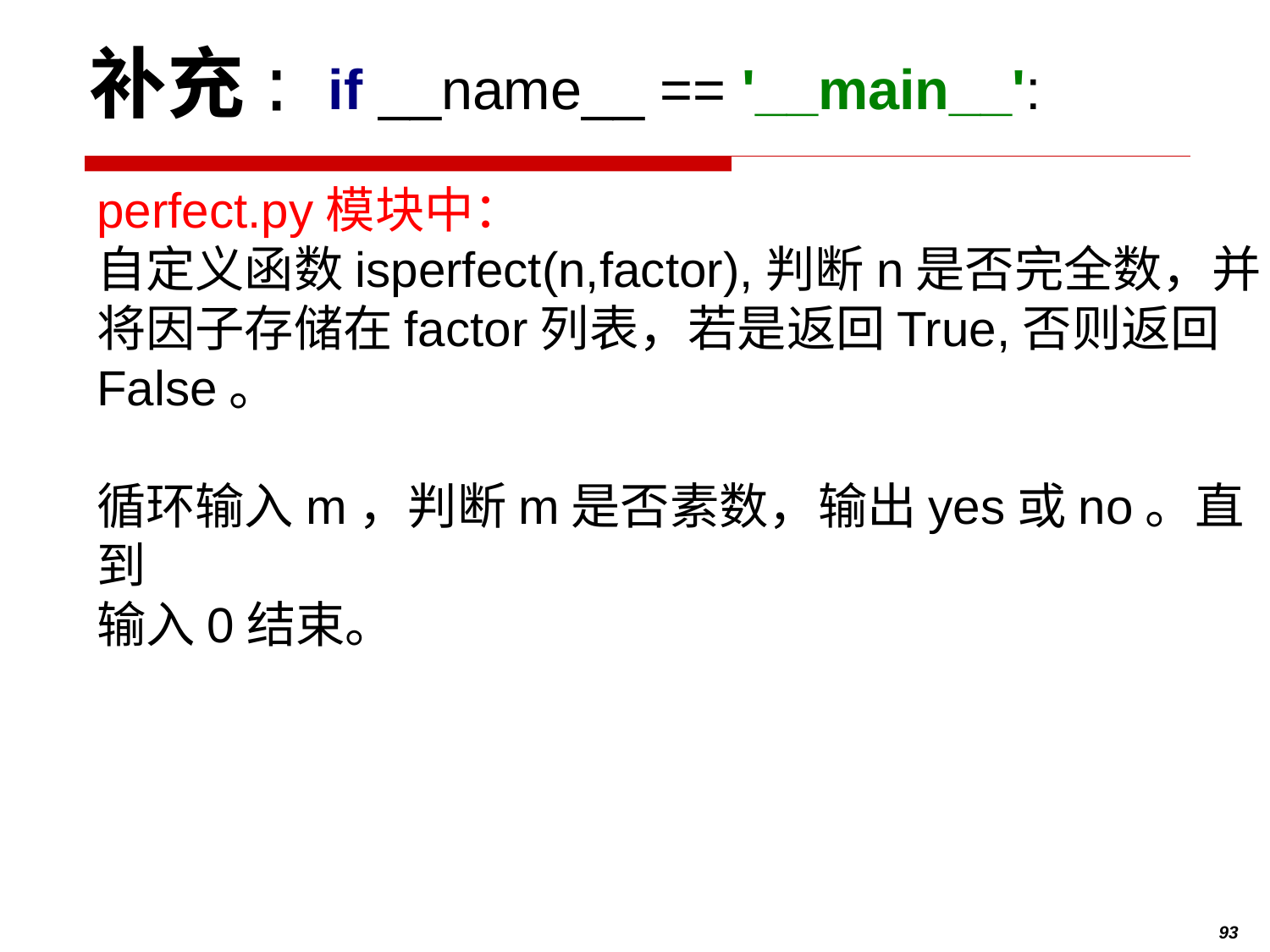

# 补充:
if __name__ == '__main__':
perfect.py模块中：
自定义函数isperfect(n,factor),判断n是否完全数，并将因子存储在factor列表，若是返回True,否则返回False。

循环输入m，判断m是否素数，输出yes或no。直到
输入0结束。

93